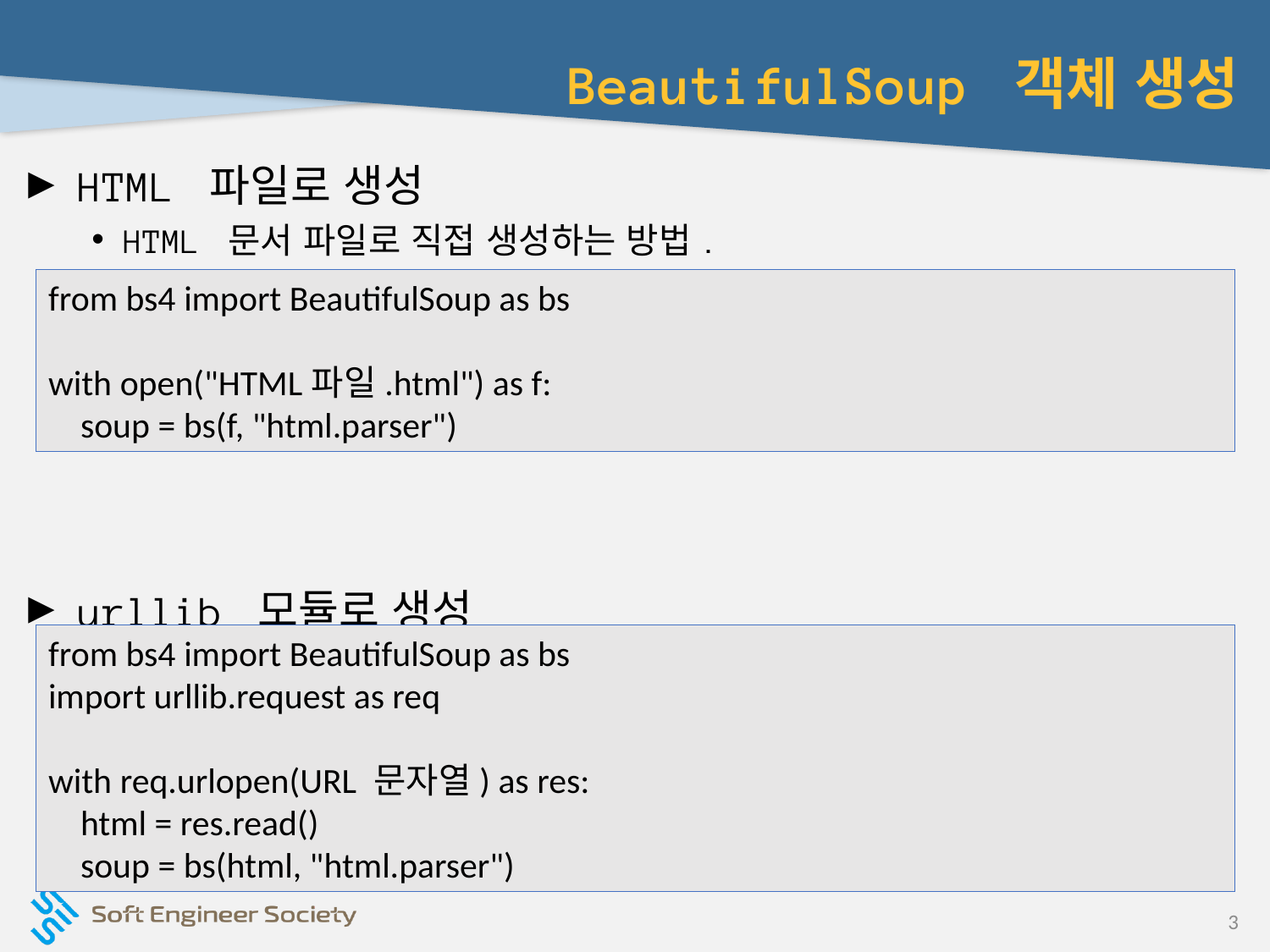

# BeautifulSoup 객체 생성
HTML 파일로 생성
HTML 문서 파일로 직접 생성하는 방법.

urllib 모듈로 생성
URL 처리를 위한 표준 라이브러리인 urllib 모듈을 사용.

from bs4 import BeautifulSoup as bs

with open("HTML파일.html") as f:
    soup = bs(f, "html.parser")
from bs4 import BeautifulSoup as bs
import urllib.request as req

with req.urlopen(URL 문자열) as res:
    html = res.read()
    soup = bs(html, "html.parser")
3